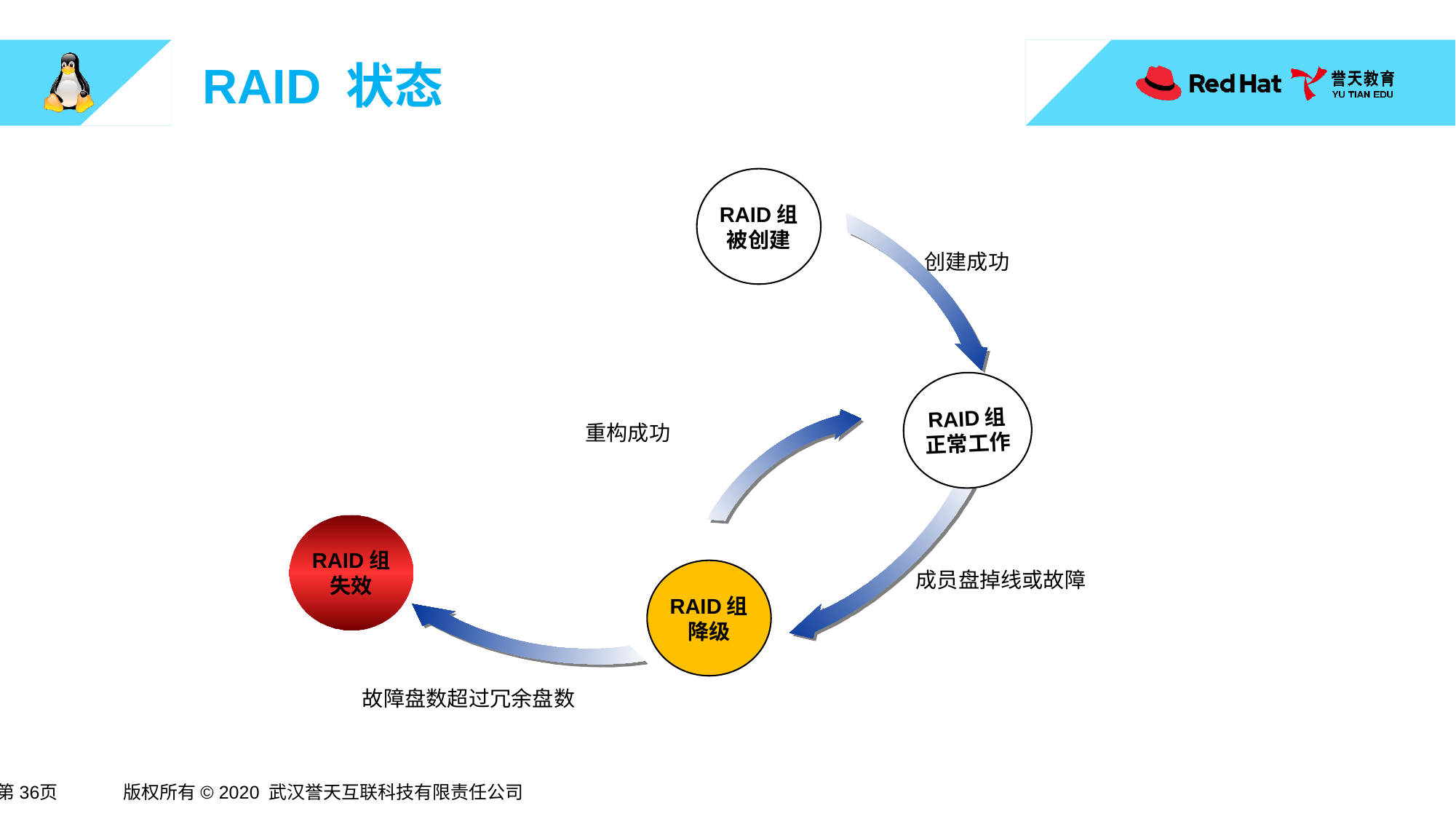

# RAID 状态
RAID组
被创建
创建成功

RAID组
正常工作
重构成功

RAID组
失效

RAID组
降级
成员盘掉线或故障

故障盘数超过冗余盘数